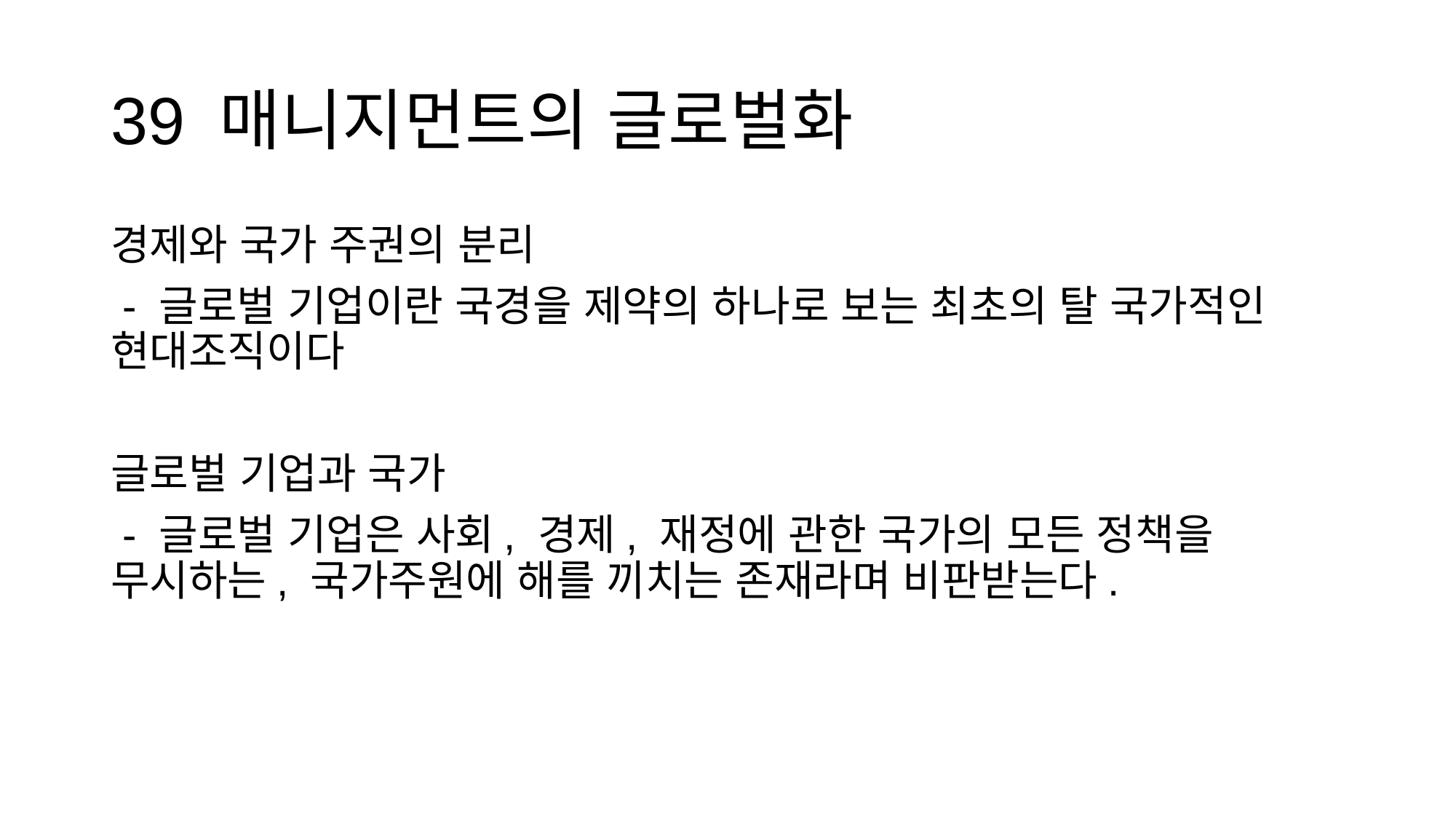

# 39 매니지먼트의 글로벌화
경제와 국가 주권의 분리
 - 글로벌 기업이란 국경을 제약의 하나로 보는 최초의 탈 국가적인 현대조직이다

글로벌 기업과 국가
 - 글로벌 기업은 사회, 경제, 재정에 관한 국가의 모든 정책을 무시하는, 국가주원에 해를 끼치는 존재라며 비판받는다.